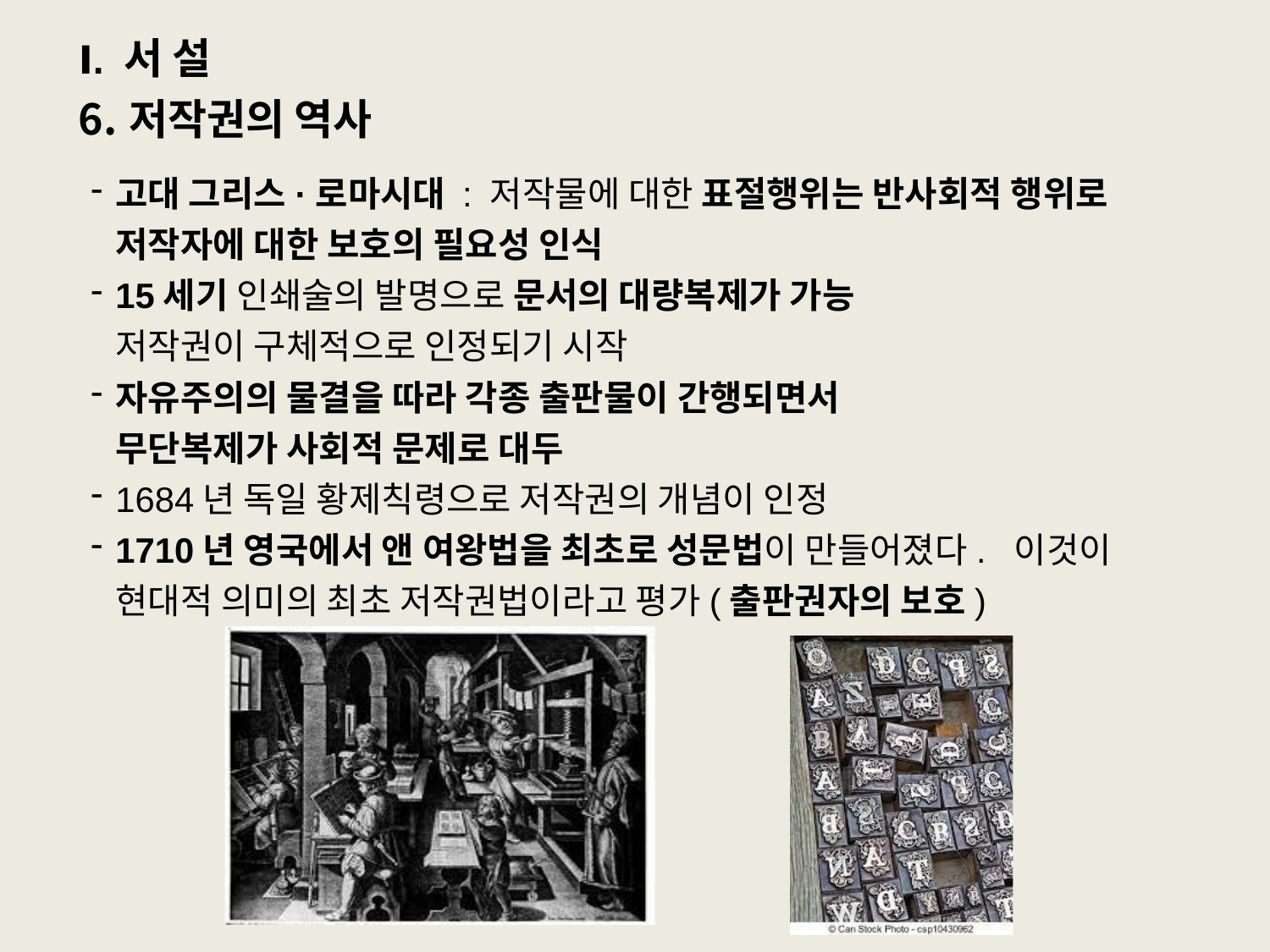

# Ⅰ. 서 설
저작권의 역사
고대 그리스·로마시대 : 저작물에 대한 표절행위는 반사회적 행위로  저작자에 대한 보호의 필요성 인식
15세기 인쇄술의 발명으로 문서의 대량복제가 가능
저작권이 구체적으로 인정되기 시작
자유주의의 물결을 따라 각종 출판물이 간행되면서  무단복제가 사회적 문제로 대두
1684년 독일 황제칙령으로 저작권의 개념이 인정
1710년 영국에서 앤 여왕법을 최초로 성문법이 만들어졌다.  이것이 현대적 의미의 최초 저작권법이라고 평가(출판권자의 보호)